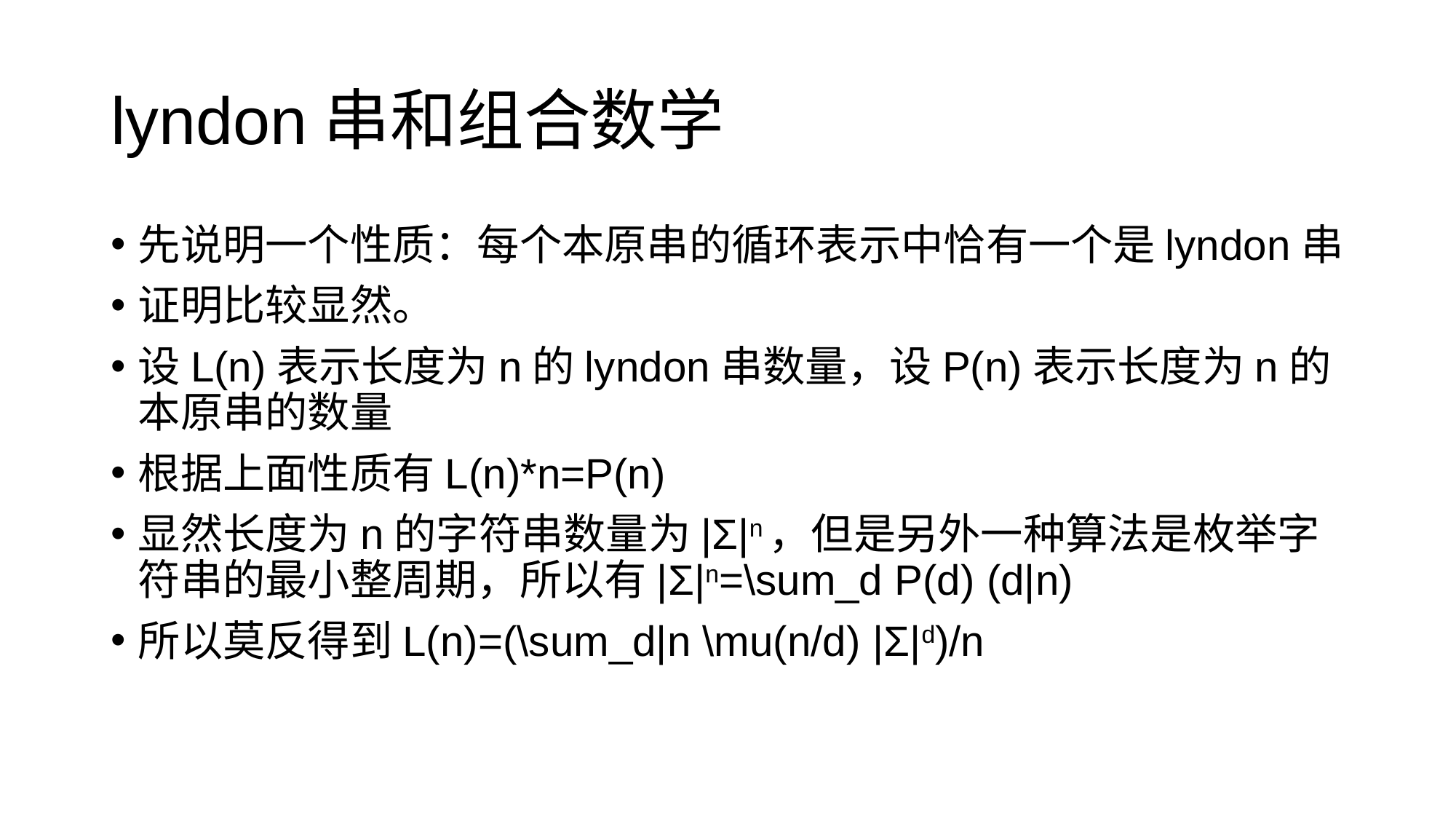

# lyndon串和组合数学
先说明一个性质：每个本原串的循环表示中恰有一个是lyndon串
证明比较显然。
设L(n)表示长度为n的lyndon串数量，设P(n)表示长度为n的本原串的数量
根据上面性质有L(n)*n=P(n)
显然长度为n的字符串数量为|Σ|n，但是另外一种算法是枚举字符串的最小整周期，所以有|Σ|n=\sum_d P(d) (d|n)
所以莫反得到L(n)=(\sum_d|n \mu(n/d) |Σ|d)/n